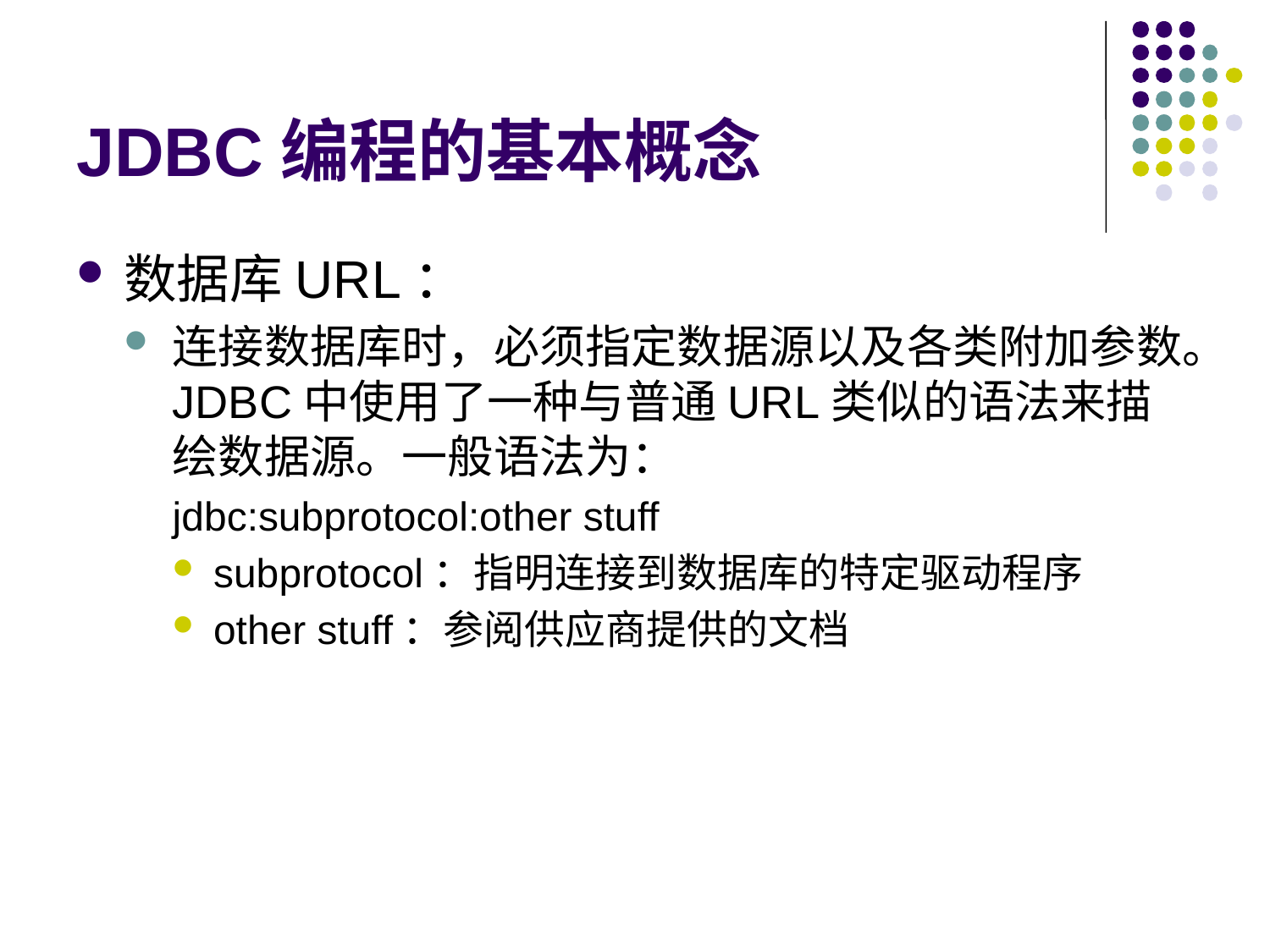

# JDBC编程的基本概念
数据库URL：
连接数据库时，必须指定数据源以及各类附加参数。JDBC中使用了一种与普通URL类似的语法来描绘数据源。一般语法为：
jdbc:subprotocol:other stuff
subprotocol：指明连接到数据库的特定驱动程序
other stuff：参阅供应商提供的文档